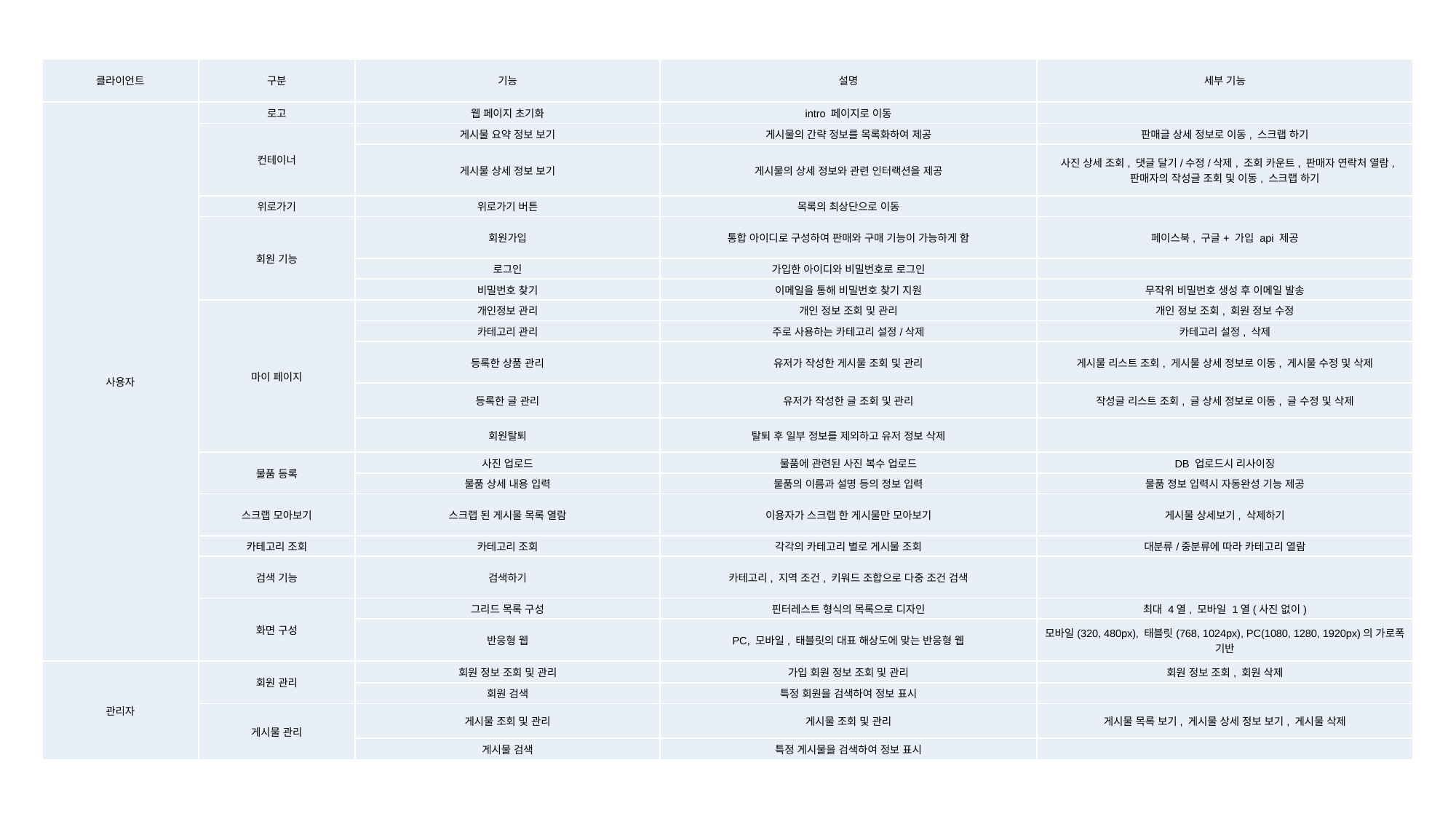

| 클라이언트 | 구분 | 기능 | 설명 | 세부 기능 |
| --- | --- | --- | --- | --- |
| 사용자 | 로고 | 웹 페이지 초기화 | intro 페이지로 이동 |  |
|  | 컨테이너 | 게시물 요약 정보 보기 | 게시물의 간략 정보를 목록화하여 제공 | 판매글 상세 정보로 이동, 스크랩 하기 |
|  |  | 게시물 상세 정보 보기 | 게시물의 상세 정보와 관련 인터랙션을 제공 | 사진 상세 조회, 댓글 달기/수정/삭제, 조회 카운트, 판매자 연락처 열람, 판매자의 작성글 조회 및 이동, 스크랩 하기 |
|  | 위로가기 | 위로가기 버튼 | 목록의 최상단으로 이동 |  |
|  | 회원 기능 | 회원가입 | 통합 아이디로 구성하여 판매와 구매 기능이 가능하게 함 | 페이스북, 구글+ 가입 api 제공 |
|  |  | 로그인 | 가입한 아이디와 비밀번호로 로그인 |  |
|  |  | 비밀번호 찾기 | 이메일을 통해 비밀번호 찾기 지원 | 무작위 비밀번호 생성 후 이메일 발송 |
|  | 마이 페이지 | 개인정보 관리 | 개인 정보 조회 및 관리 | 개인 정보 조회, 회원 정보 수정 |
|  |  | 카테고리 관리 | 주로 사용하는 카테고리 설정/삭제 | 카테고리 설정, 삭제 |
|  |  | 등록한 상품 관리 | 유저가 작성한 게시물 조회 및 관리 | 게시물 리스트 조회, 게시물 상세 정보로 이동, 게시물 수정 및 삭제 |
|  |  | 등록한 글 관리 | 유저가 작성한 글 조회 및 관리 | 작성글 리스트 조회, 글 상세 정보로 이동, 글 수정 및 삭제 |
|  |  | 회원탈퇴 | 탈퇴 후 일부 정보를 제외하고 유저 정보 삭제 |  |
|  | 물품 등록 | 사진 업로드 | 물품에 관련된 사진 복수 업로드 | DB 업로드시 리사이징 |
|  |  | 물품 상세 내용 입력 | 물품의 이름과 설명 등의 정보 입력 | 물품 정보 입력시 자동완성 기능 제공 |
|  | 스크랩 모아보기 | 스크랩 된 게시물 목록 열람 | 이용자가 스크랩 한 게시물만 모아보기 | 게시물 상세보기, 삭제하기 |
|  | 카테고리 조회 | 카테고리 조회 | 각각의 카테고리 별로 게시물 조회 | 대분류/중분류에 따라 카테고리 열람 |
|  | 검색 기능 | 검색하기 | 카테고리, 지역 조건, 키워드 조합으로 다중 조건 검색 |  |
|  | 화면 구성 | 그리드 목록 구성 | 핀터레스트 형식의 목록으로 디자인 | 최대 4열, 모바일 1열(사진 없이) |
|  |  | 반응형 웹 | PC, 모바일, 태블릿의 대표 해상도에 맞는 반응형 웹 | 모바일(320, 480px), 태블릿(768, 1024px), PC(1080, 1280, 1920px)의 가로폭 기반 |
| 관리자 | 회원 관리 | 회원 정보 조회 및 관리 | 가입 회원 정보 조회 및 관리 | 회원 정보 조회, 회원 삭제 |
|  |  | 회원 검색 | 특정 회원을 검색하여 정보 표시 |  |
|  | 게시물 관리 | 게시물 조회 및 관리 | 게시물 조회 및 관리 | 게시물 목록 보기, 게시물 상세 정보 보기, 게시물 삭제 |
|  |  | 게시물 검색 | 특정 게시물을 검색하여 정보 표시 |  |